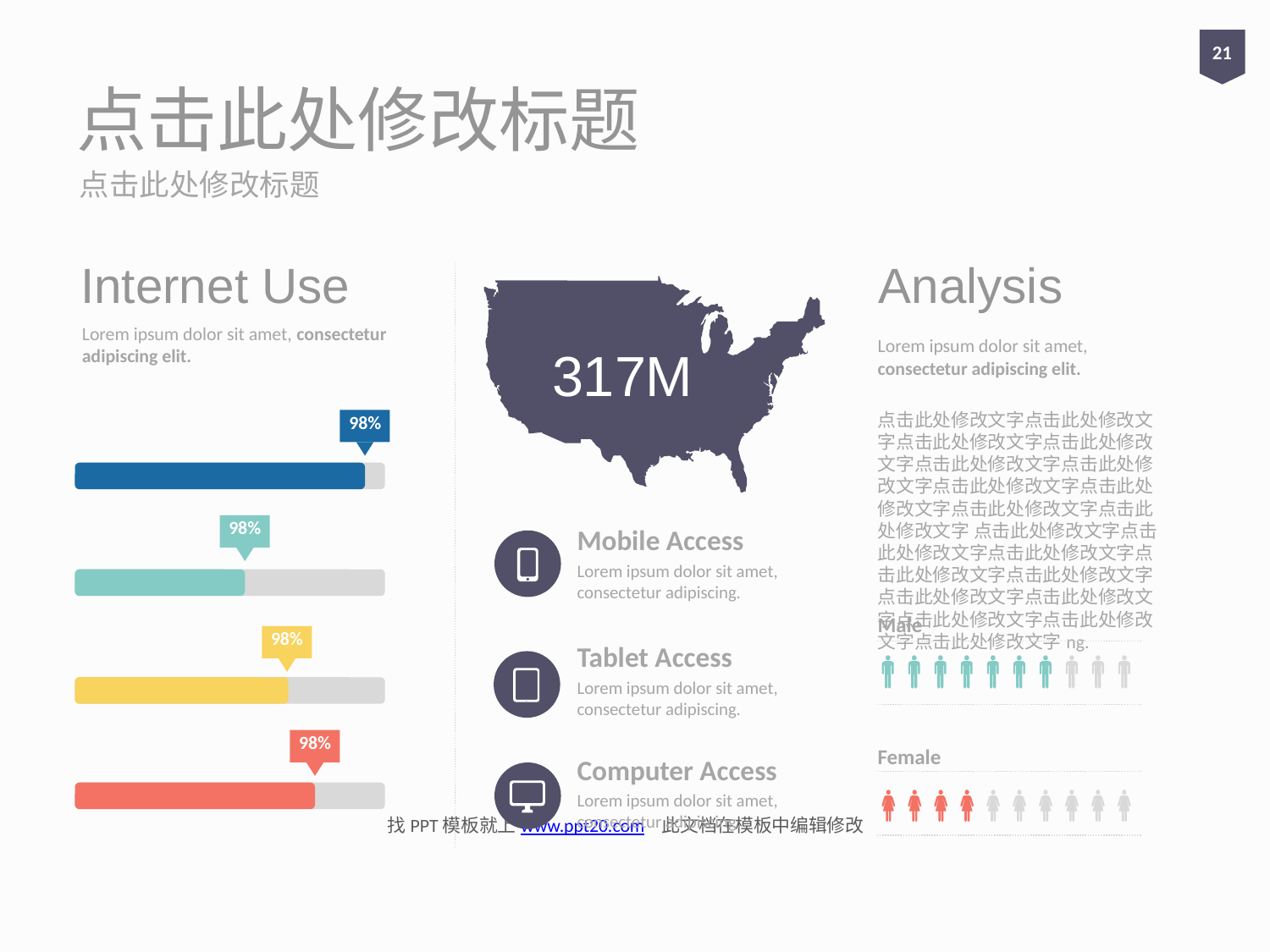

21
# 点击此处修改标题
点击此处修改标题
Internet Use
Analysis
Lorem ipsum dolor sit amet, consectetur adipiscing elit.

点击此处修改文字点击此处修改文字点击此处修改文字点击此处修改文字点击此处修改文字点击此处修改文字点击此处修改文字点击此处修改文字点击此处修改文字点击此处修改文字 点击此处修改文字点击此处修改文字点击此处修改文字点击此处修改文字点击此处修改文字点击此处修改文字点击此处修改文字点击此处修改文字点击此处修改文字点击此处修改文字ng.

317M
Lorem ipsum dolor sit amet, consectetur adipiscing elit.
98%

98%

Mobile Access
Lorem ipsum dolor sit amet, consectetur adipiscing.

Male

98%

Tablet Access
Lorem ipsum dolor sit amet, consectetur adipiscing.

98%

Female

Computer Access
Lorem ipsum dolor sit amet, consectetur adipiscing.